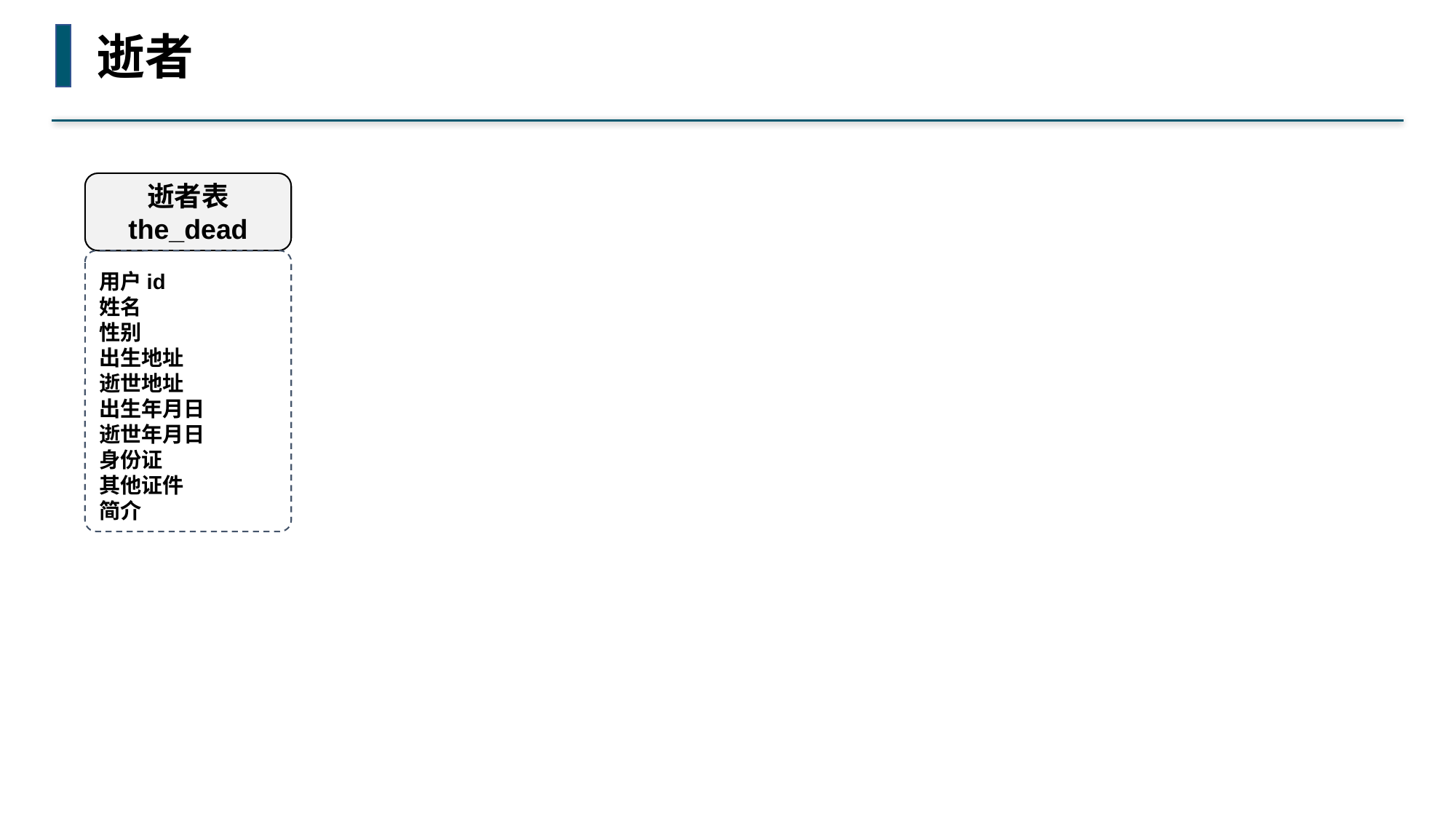

逝者

逝者表
the_dead
用户id
姓名
性别
出生地址
逝世地址
出生年月日
逝世年月日
身份证
其他证件
简介